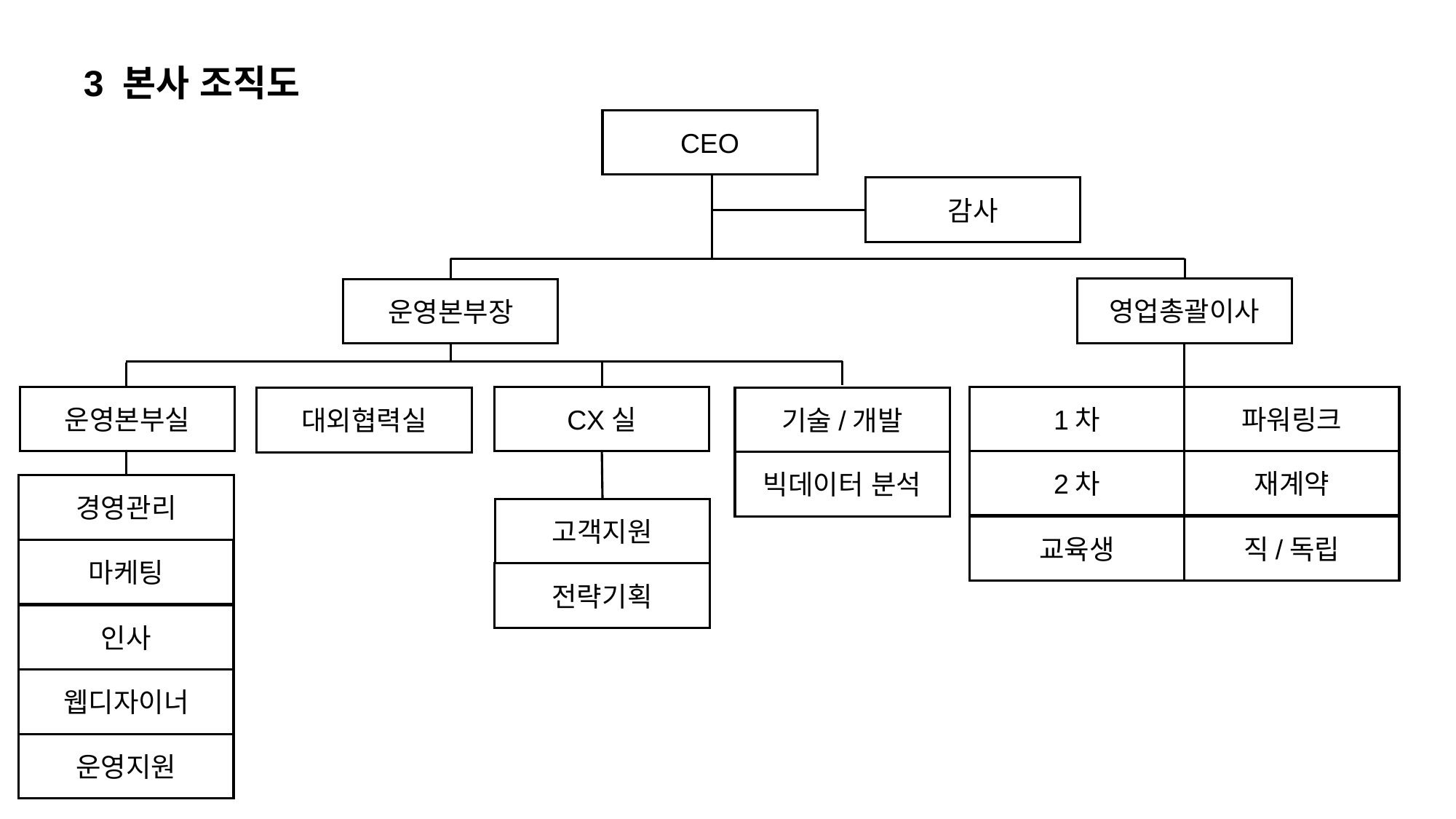

3 본사 조직도
CEO
감사
영업총괄이사
운영본부장
운영본부실
CX실
1차
파워링크
기술/개발
대외협력실
2차
재계약
빅데이터 분석
경영관리
고객지원
교육생
직/독립
마케팅
전략기획
인사
웹디자이너
운영지원